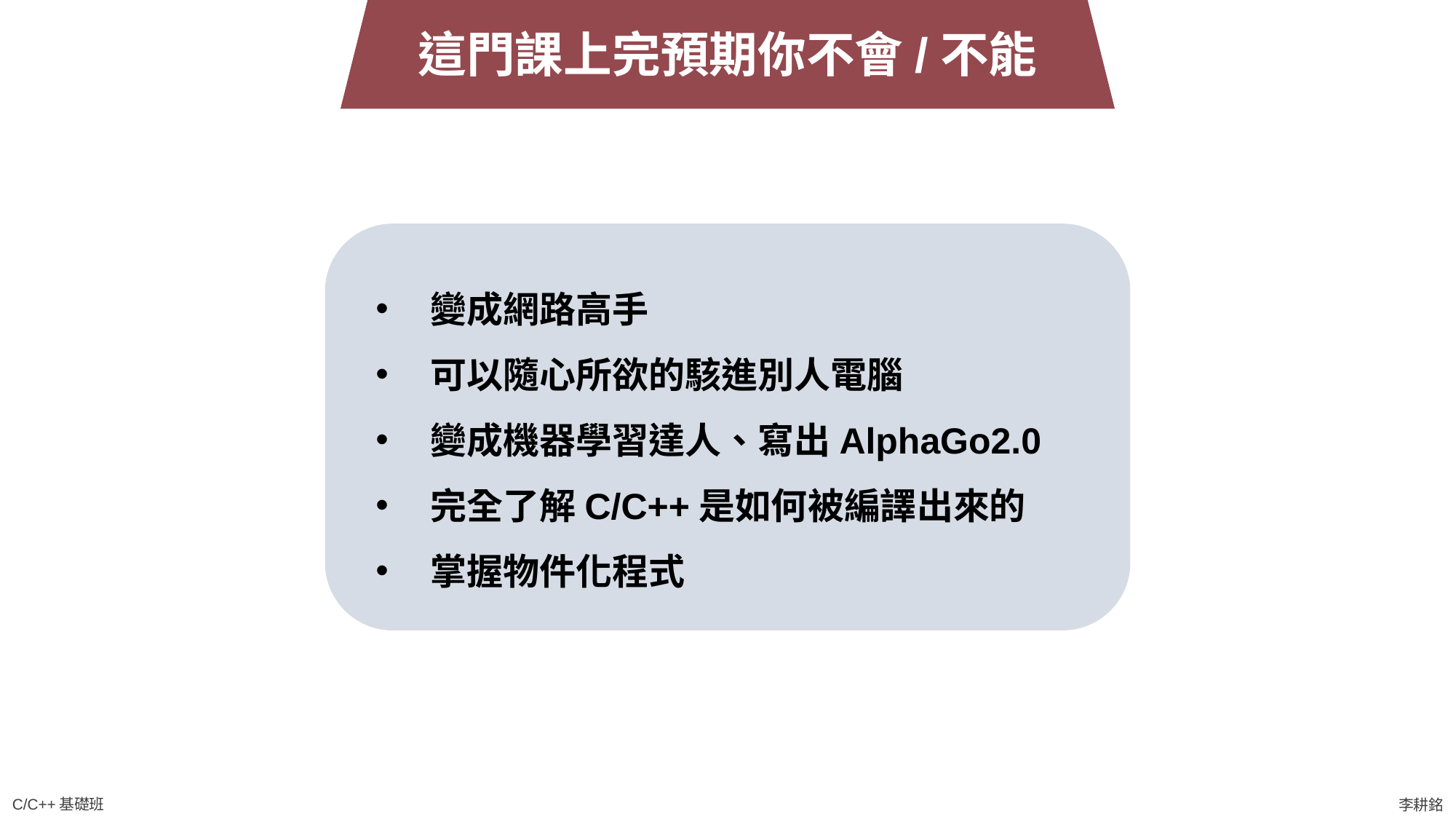

這門課上完預期你不會/不能

變成網路高手
可以隨心所欲的駭進別人電腦
變成機器學習達人、寫出AlphaGo2.0
完全了解C/C++是如何被編譯出來的
掌握物件化程式
C/C++基礎班
李耕銘